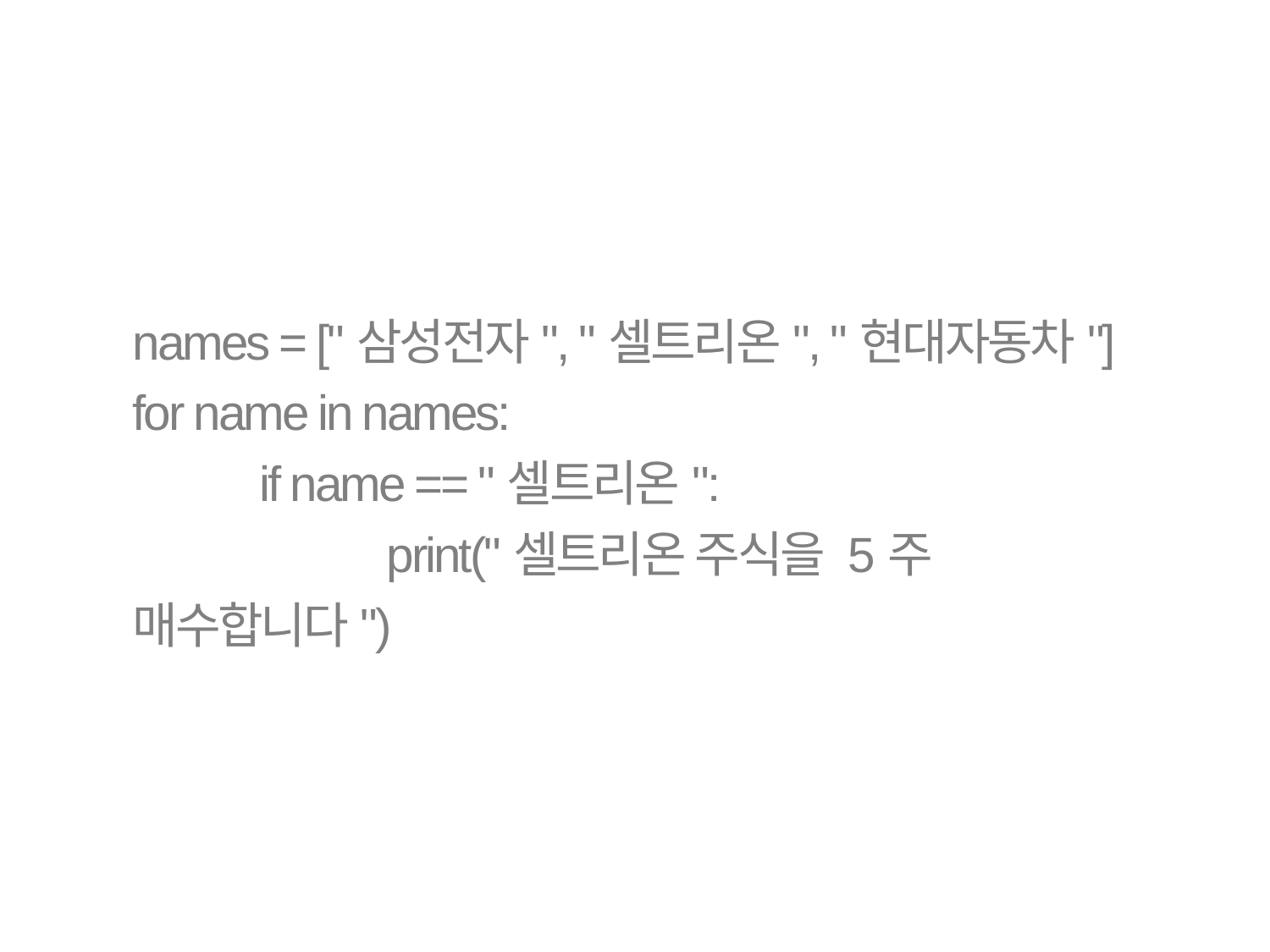

names = ["삼성전자", "셀트리온", "현대자동차"]
for name in names:
	if name == "셀트리온":
		print("셀트리온 주식을 5주 매수합니다")